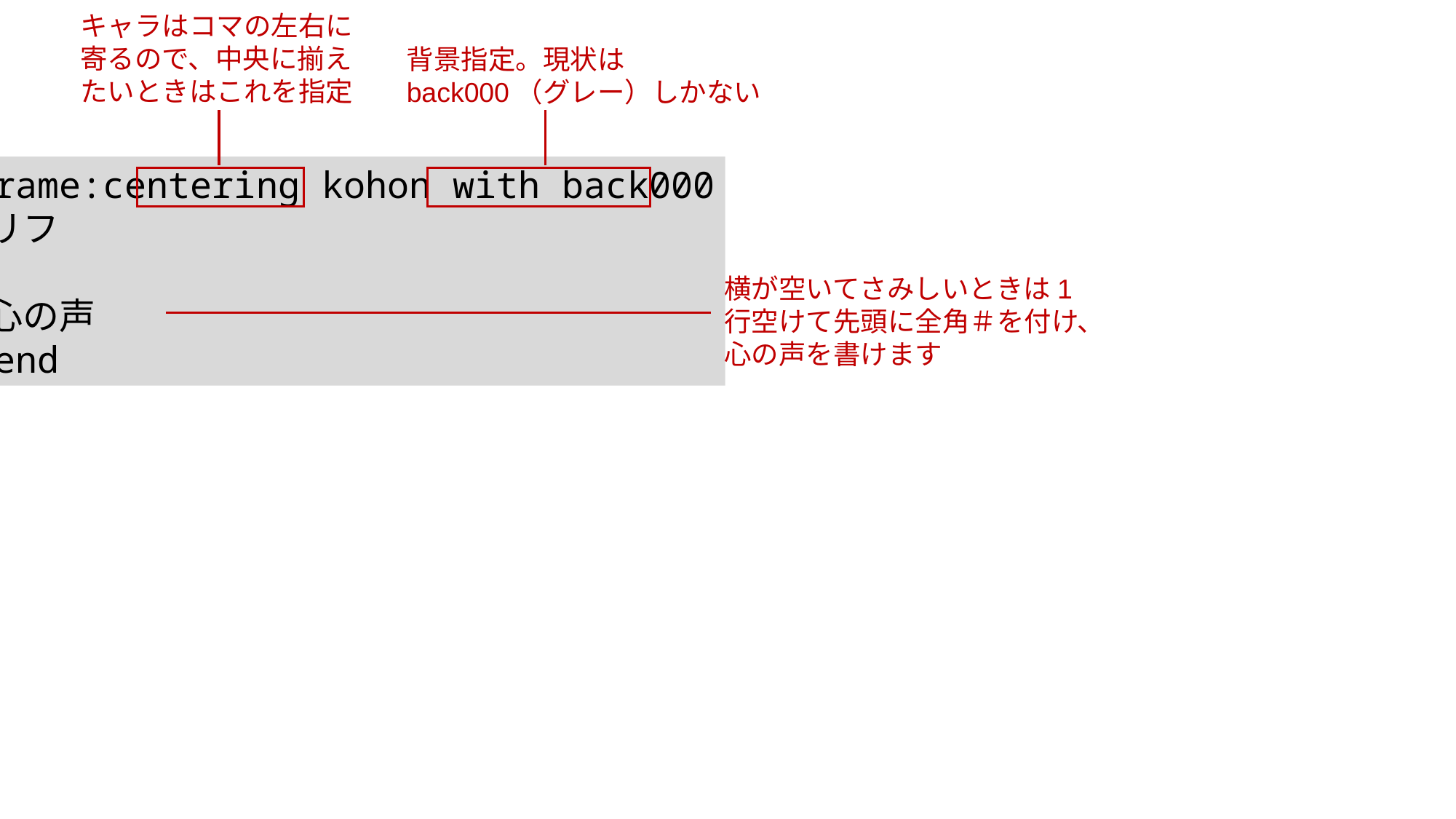

キャラはコマの左右に寄るので、中央に揃えたいときはこれを指定
背景指定。現状はback000（グレー）しかない
@frame:centering kohon with back000
セリフ

＃心の声
@fend

横が空いてさみしいときは1行空けて先頭に全角＃を付け、心の声を書けます